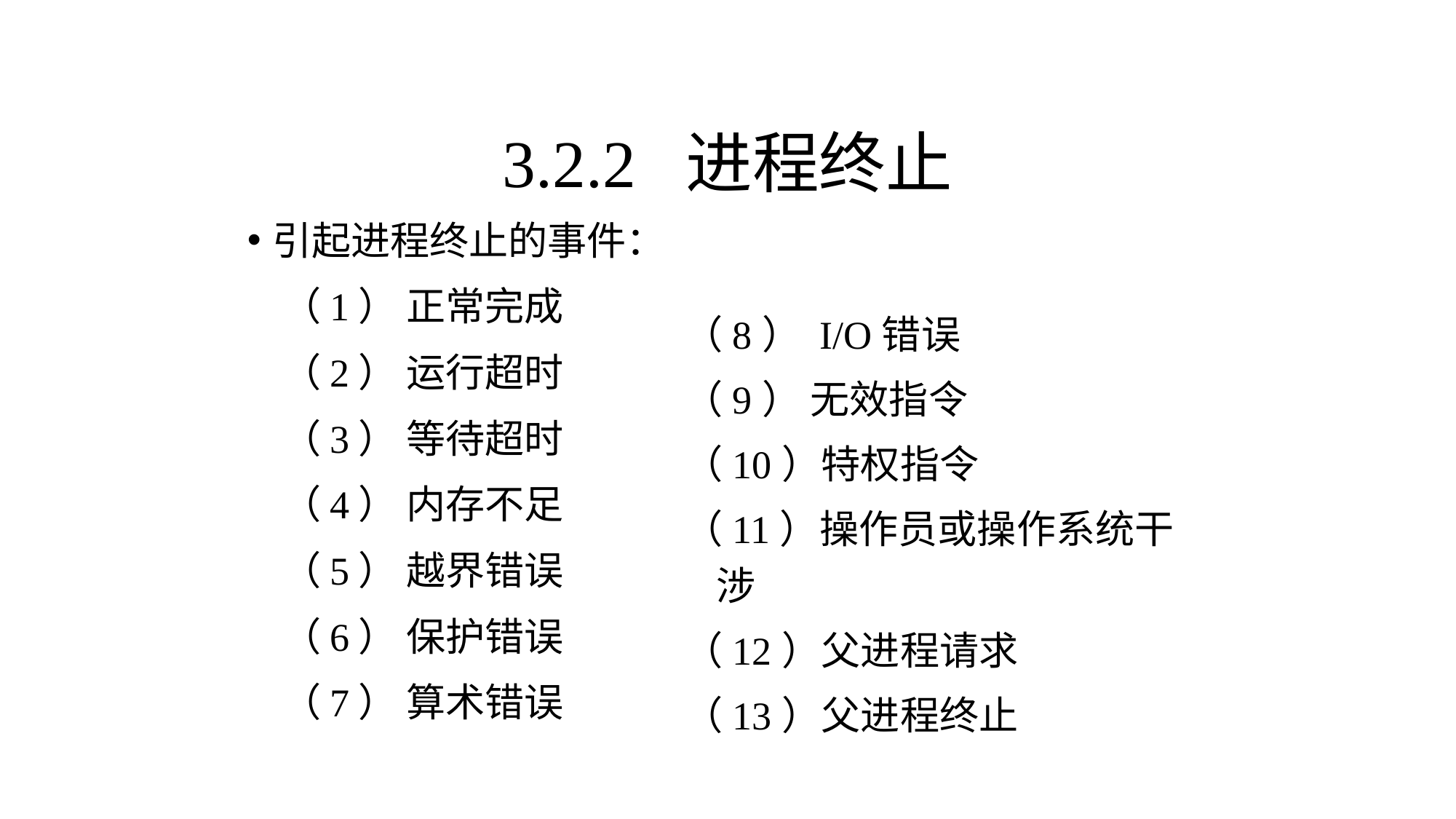

3.2.2  进程终止
引起进程终止的事件：
   （1） 正常完成
   （2） 运行超时
   （3） 等待超时
   （4） 内存不足
   （5） 越界错误
   （6） 保护错误
   （7） 算术错误
（8） I/O错误
（9） 无效指令
（10）特权指令
（11）操作员或操作系统干涉
（12）父进程请求
（13）父进程终止
4